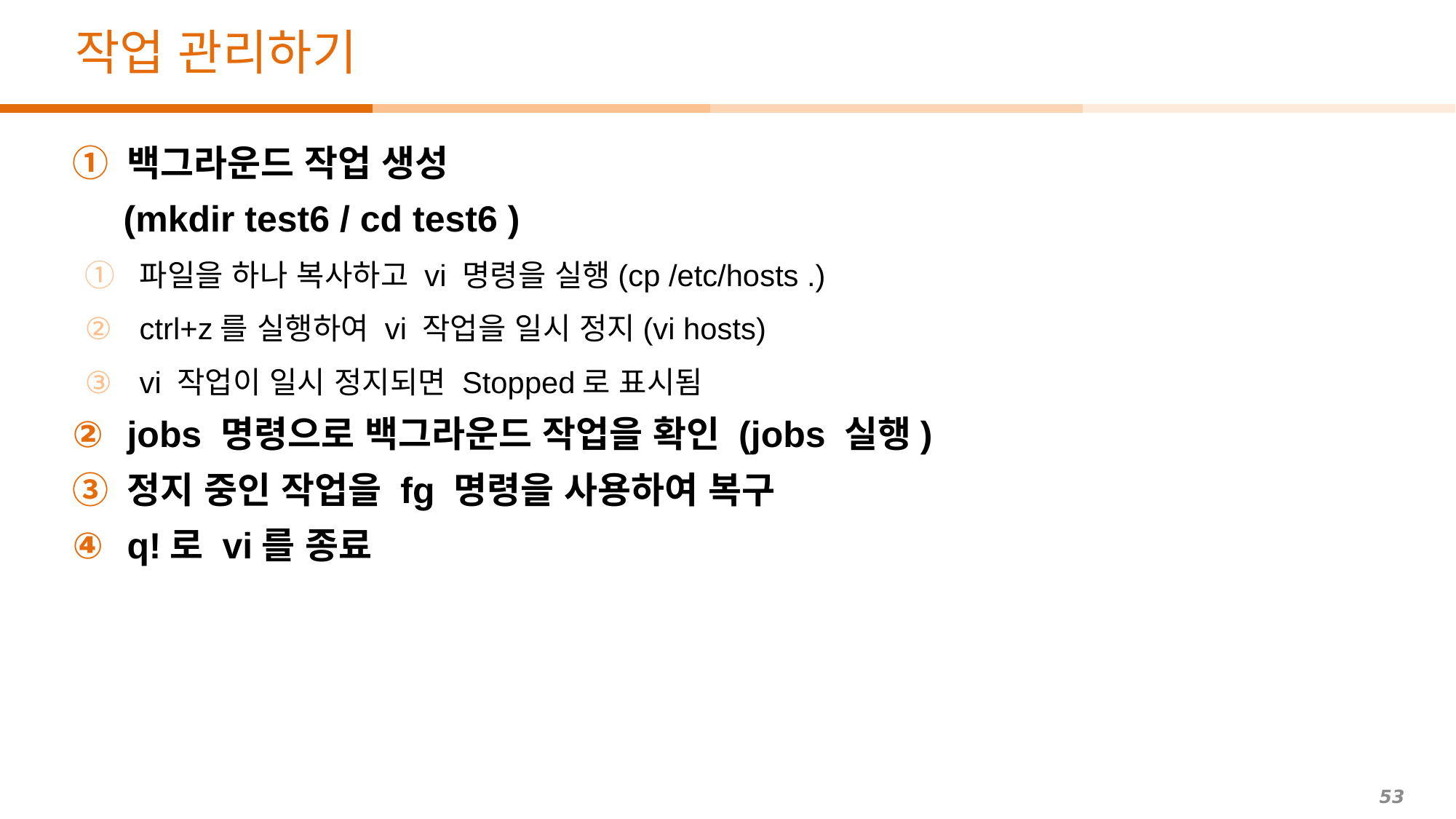

# 작업 관리하기
백그라운드 작업 생성
     (mkdir test6 / cd test6 )
파일을 하나 복사하고 vi 명령을 실행(cp /etc/hosts .)
ctrl+z를 실행하여 vi 작업을 일시 정지(vi hosts)
vi 작업이 일시 정지되면 Stopped로 표시됨
jobs 명령으로 백그라운드 작업을 확인 (jobs 실행)
정지 중인 작업을 fg 명령을 사용하여 복구
q!로 vi를 종료